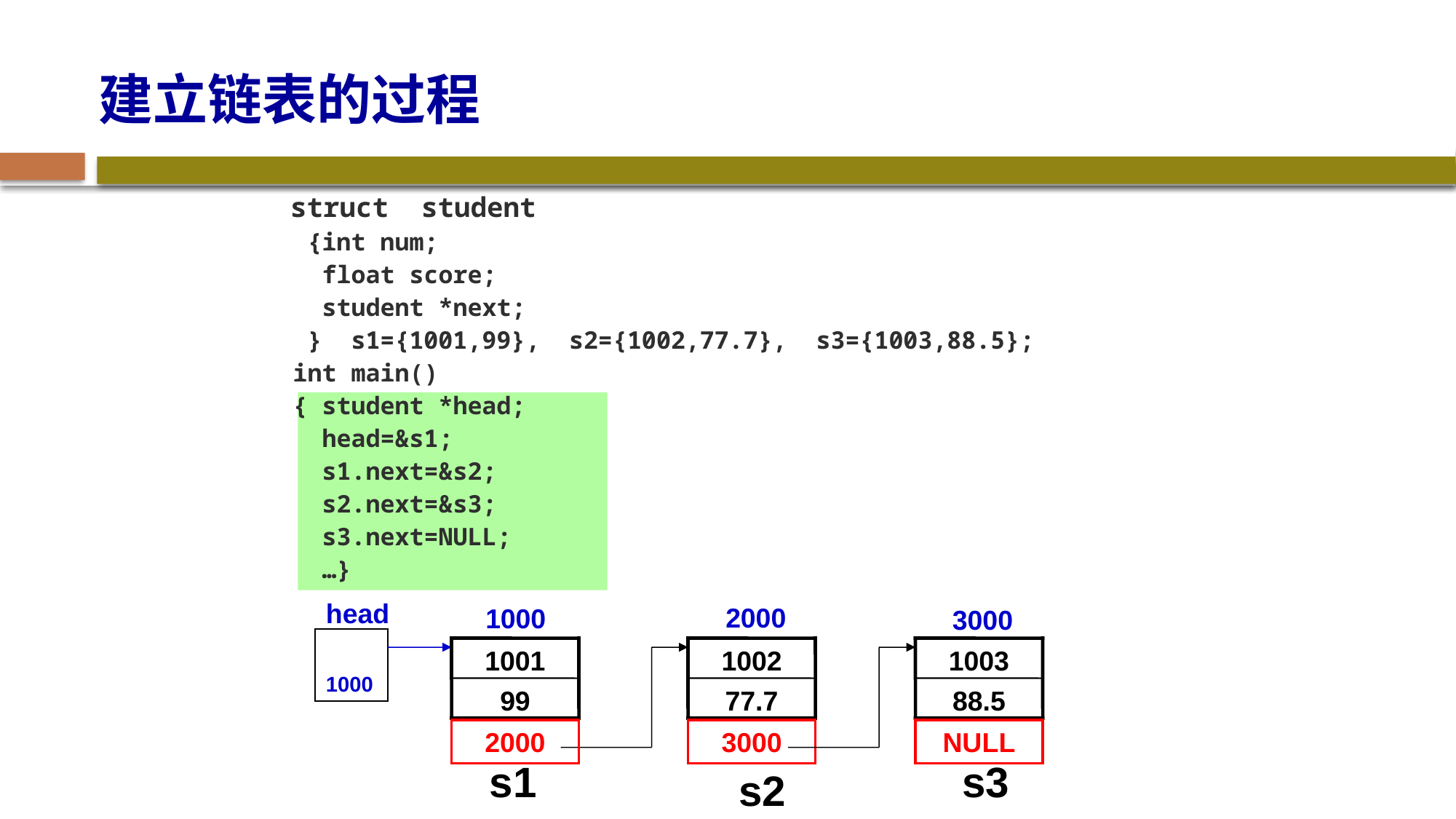

# 建立链表的过程
	struct  student
 {int num;
  float score;
  student *next;
 }  s1={1001,99},  s2={1002,77.7},  s3={1003,88.5};
int main()
{ student *head;
  head=&s1;
  s1.next=&s2;
  s2.next=&s3;
  s3.next=NULL;
  …}

head

1000
2000
1000
3000
1001

99

2000
1002

77.7

3000
1003

88.5

NULL

s1
s3
s2